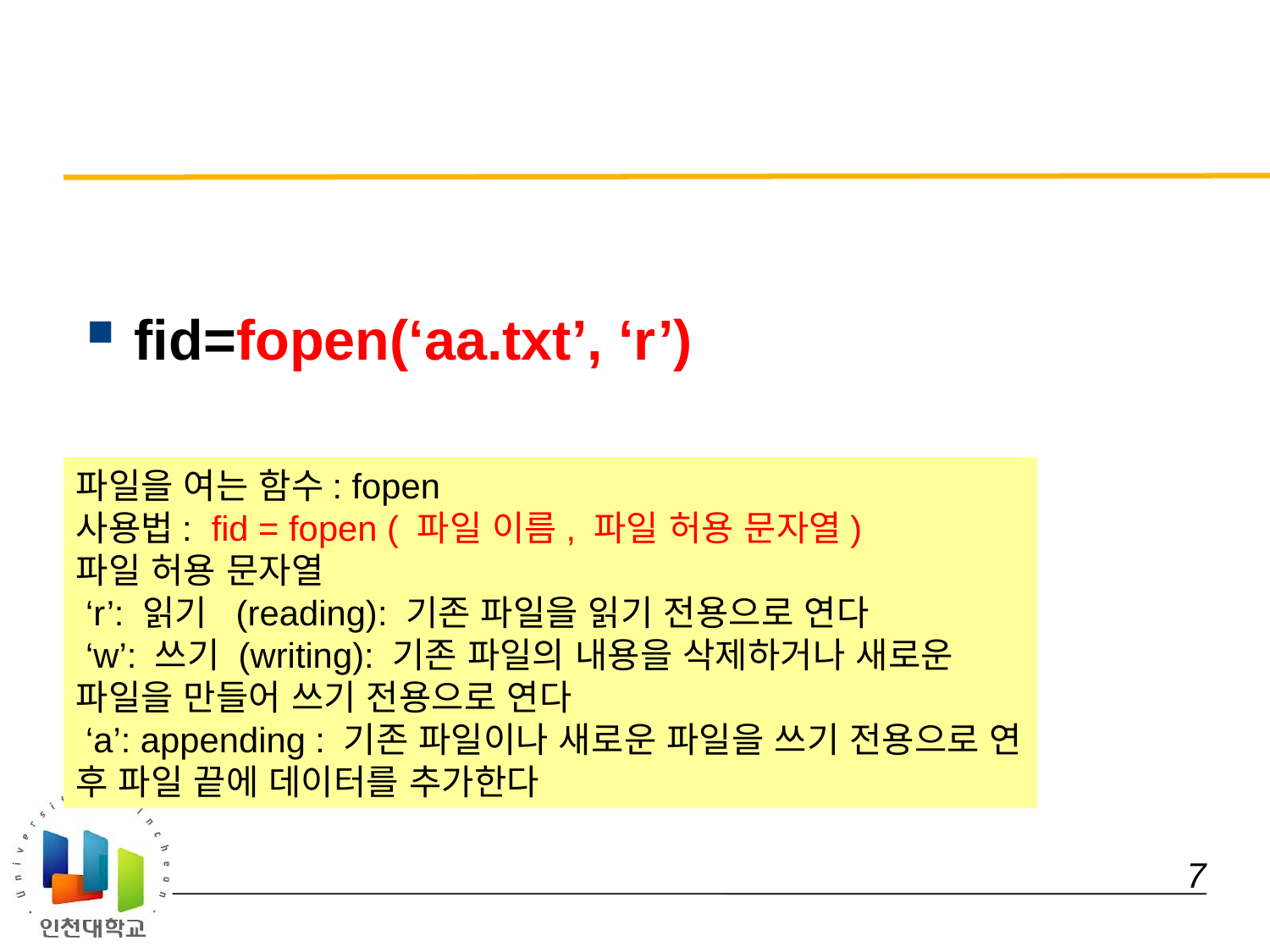

#

fid=fopen(‘aa.txt’, ‘r’)
파일을 여는 함수: fopen
사용법:  fid = fopen ( 파일 이름, 파일 허용 문자열)
파일 허용 문자열
 ‘r’: 읽기  (reading): 기존 파일을 읽기 전용으로 연다
 ‘w’: 쓰기 (writing): 기존 파일의 내용을 삭제하거나 새로운 파일을 만들어 쓰기 전용으로 연다
 ‘a’: appending : 기존 파일이나 새로운 파일을 쓰기 전용으로 연 후 파일 끝에 데이터를 추가한다
 7